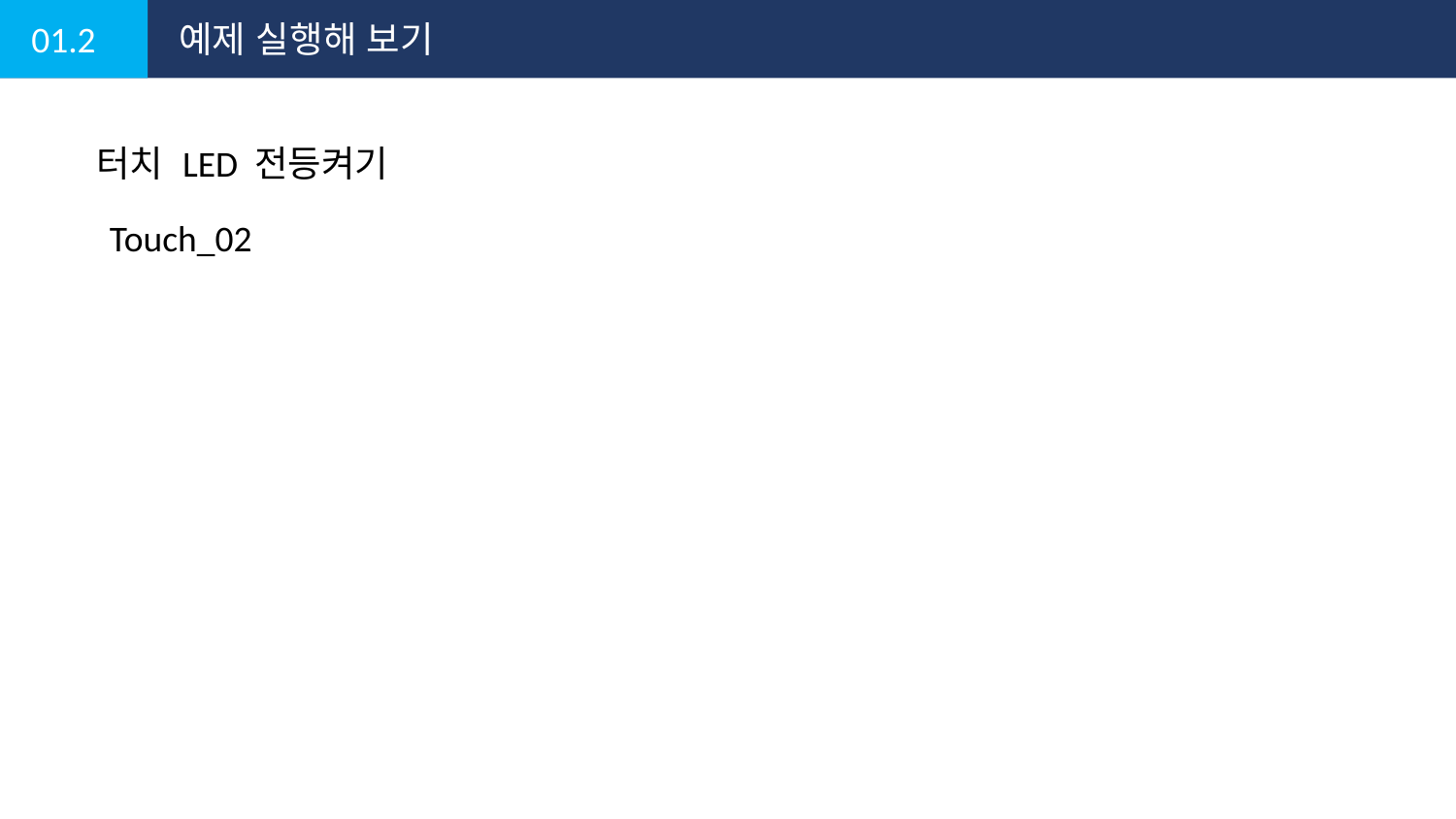

01.2
예제 실행해 보기
터치 LED 전등켜기
Touch_02